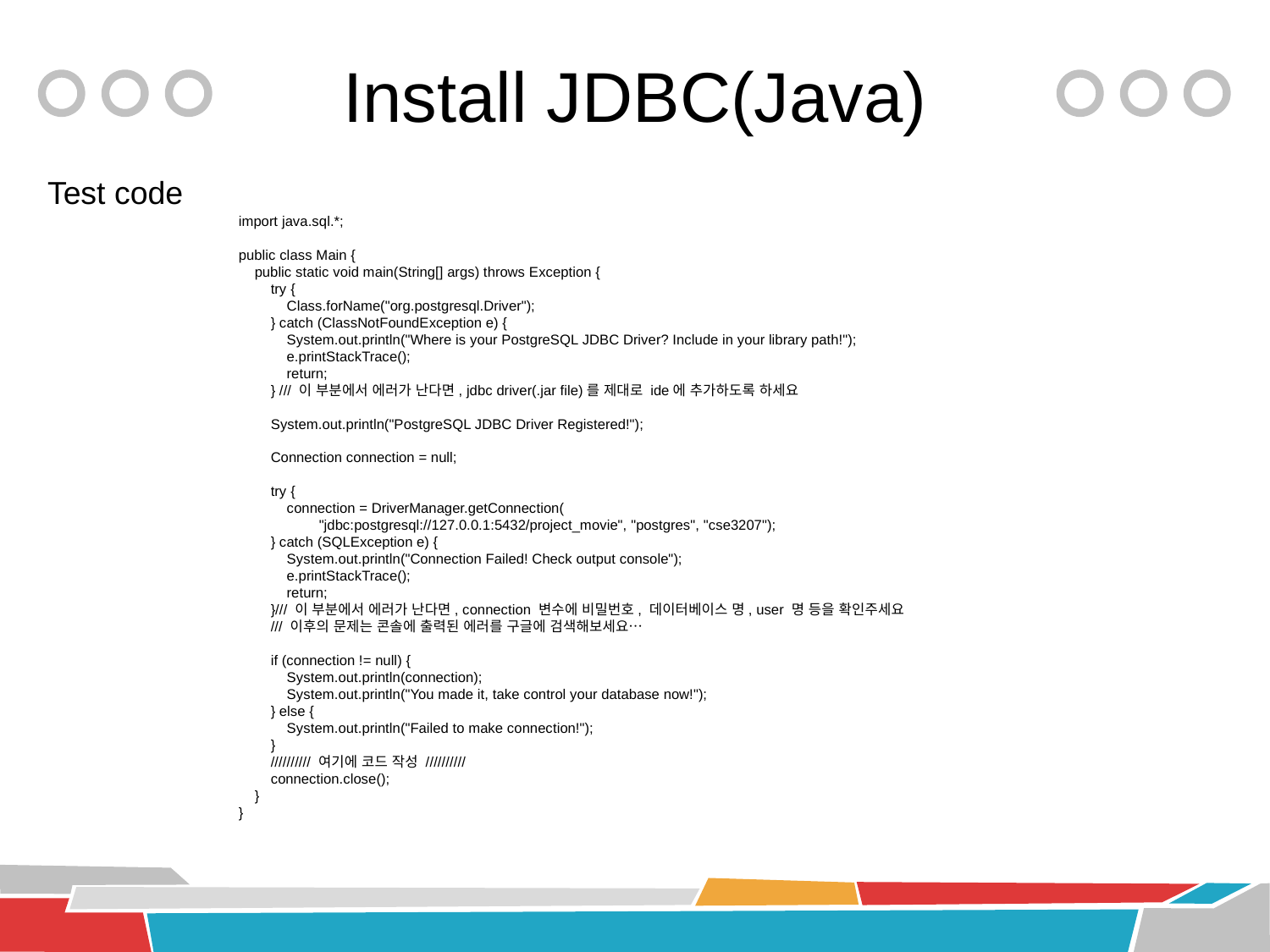

# Install JDBC(Java)
Test code
import java.sql.*;

public class Main {
    public static void main(String[] args) throws Exception {
        try {
            Class.forName("org.postgresql.Driver");
        } catch (ClassNotFoundException e) {
            System.out.println("Where is your PostgreSQL JDBC Driver? Include in your library path!");
            e.printStackTrace();
            return;
        } /// 이 부분에서 에러가 난다면, jdbc driver(.jar file)를 제대로 ide에 추가하도록 하세요

        System.out.println("PostgreSQL JDBC Driver Registered!");

        Connection connection = null;

        try {
            connection = DriverManager.getConnection(
                    "jdbc:postgresql://127.0.0.1:5432/project_movie", "postgres", "cse3207");
        } catch (SQLException e) {
            System.out.println("Connection Failed! Check output console");
            e.printStackTrace();
            return;
        }/// 이 부분에서 에러가 난다면, connection 변수에 비밀번호, 데이터베이스 명, user 명 등을 확인주세요
        /// 이후의 문제는 콘솔에 출력된 에러를 구글에 검색해보세요…

        if (connection != null) {
            System.out.println(connection);
            System.out.println("You made it, take control your database now!");
        } else {
            System.out.println("Failed to make connection!");
        }
        ////////// 여기에 코드 작성 //////////
        connection.close();
    }
}